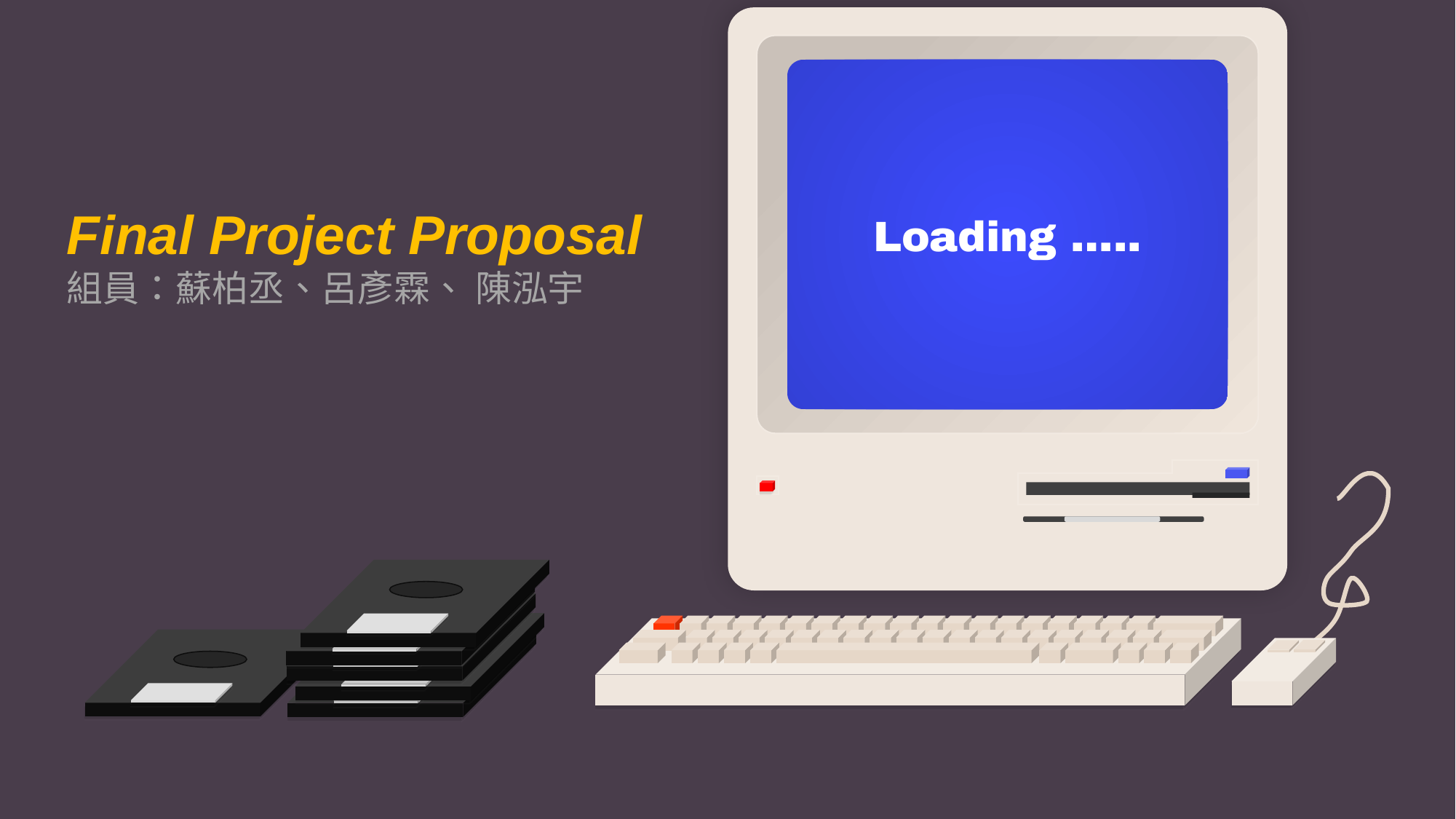

Loading …..

Final Project Proposal
組員：蘇柏丞、呂彥霖、 陳泓宇